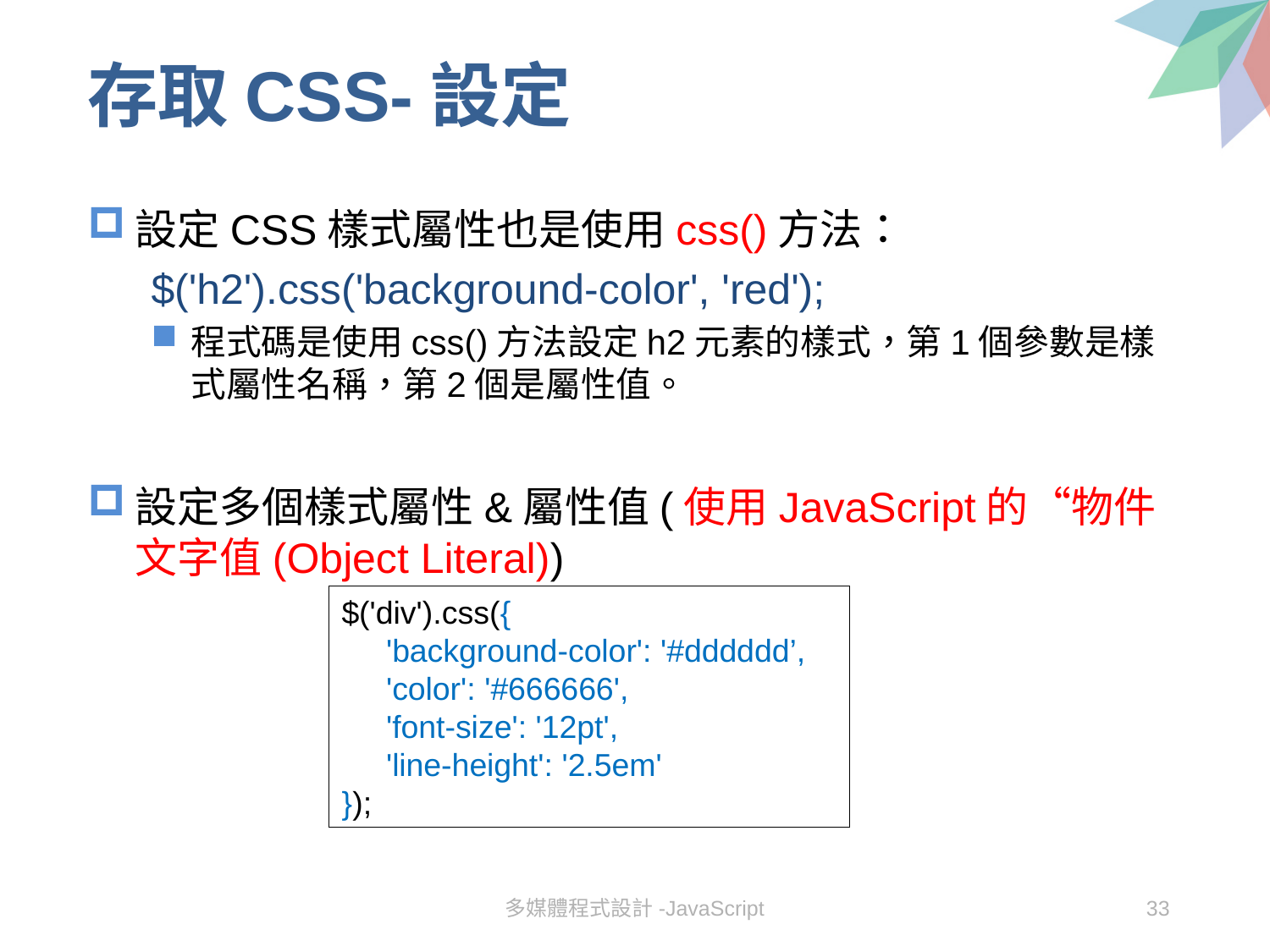

# 存取CSS-設定
設定CSS樣式屬性也是使用css()方法：
$('h2').css('background-color', 'red');
程式碼是使用css()方法設定h2元素的樣式，第1個參數是樣式屬性名稱，第2個是屬性值。

設定多個樣式屬性&屬性值(使用JavaScript的“物件文字值(Object Literal))

$('div').css({
     'background-color': '#dddddd’,
     'color': '#666666',
     'font-size': '12pt',
     'line-height': '2.5em'
});
多媒體程式設計-JavaScript
33